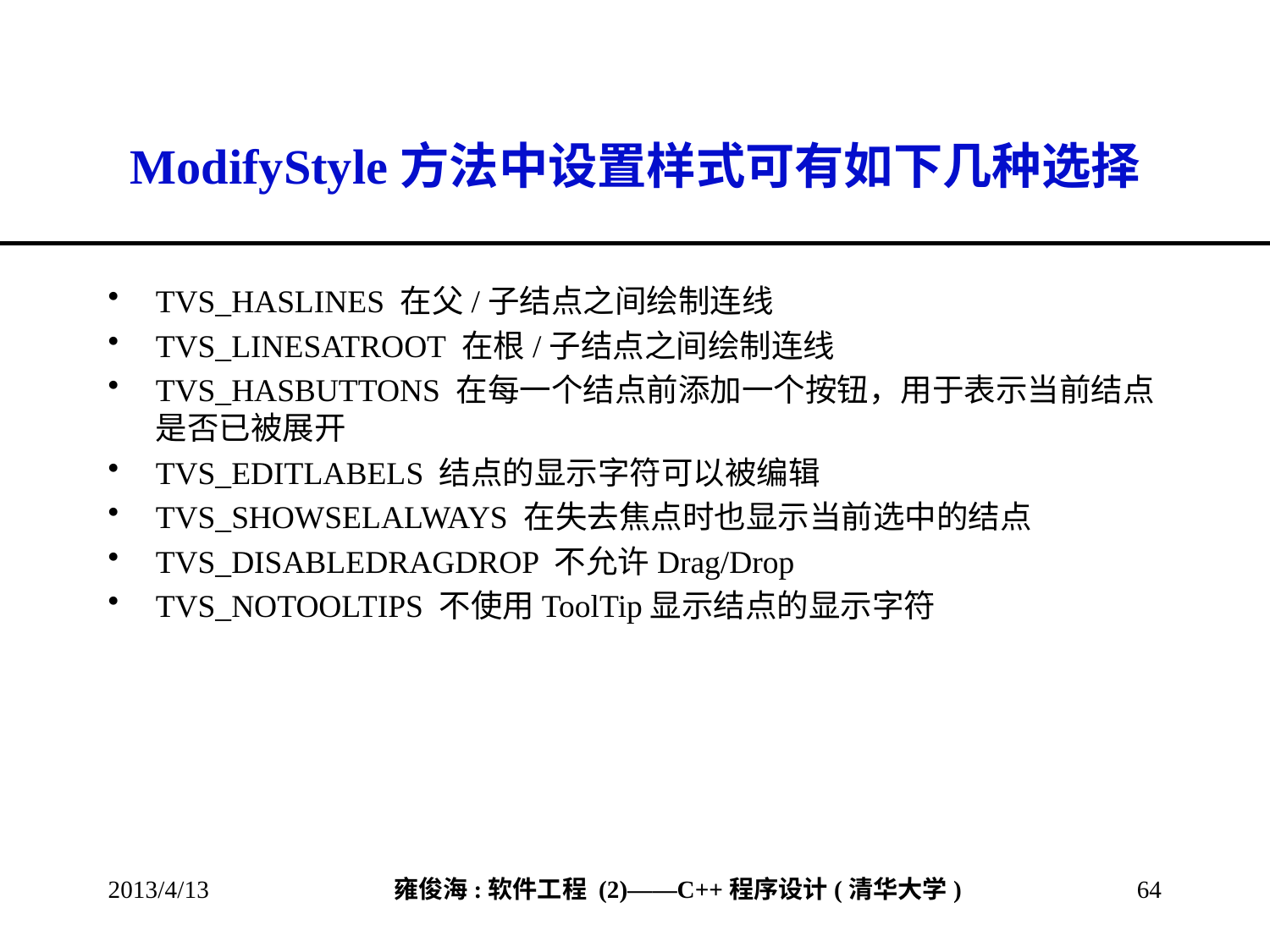

# ModifyStyle方法中设置样式可有如下几种选择
TVS_HASLINES 在父/子结点之间绘制连线
TVS_LINESATROOT 在根/子结点之间绘制连线
TVS_HASBUTTONS 在每一个结点前添加一个按钮，用于表示当前结点是否已被展开
TVS_EDITLABELS 结点的显示字符可以被编辑
TVS_SHOWSELALWAYS 在失去焦点时也显示当前选中的结点
TVS_DISABLEDRAGDROP 不允许Drag/Drop
TVS_NOTOOLTIPS 不使用ToolTip显示结点的显示字符
2013/4/13
64